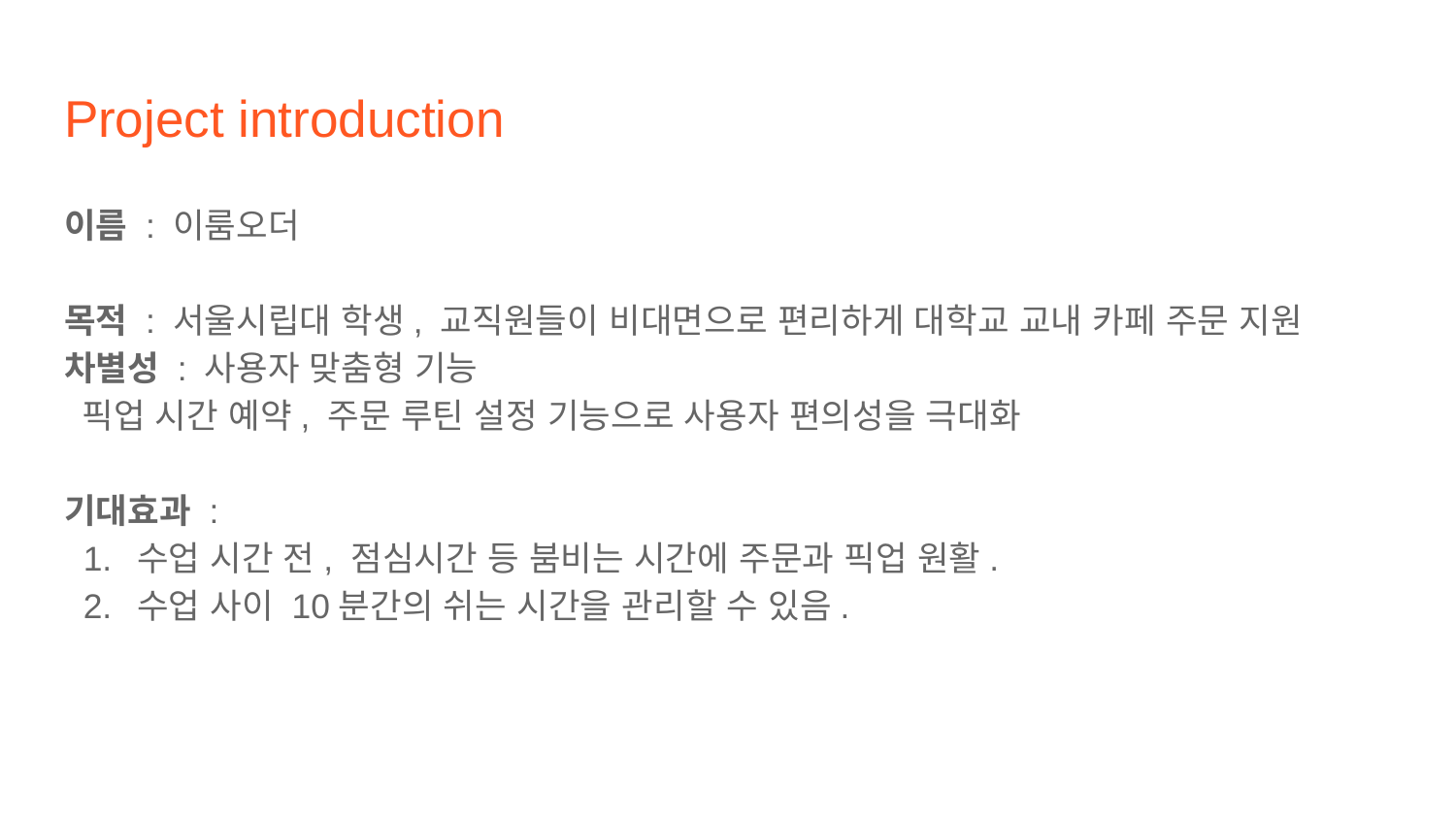

# Project introduction
이름 : 이룸오더

목적 : 서울시립대 학생, 교직원들이 비대면으로 편리하게 대학교 교내 카페 주문 지원
차별성 : 사용자 맞춤형 기능
 픽업 시간 예약, 주문 루틴 설정 기능으로 사용자 편의성을 극대화

기대효과 :
수업 시간 전, 점심시간 등 붐비는 시간에 주문과 픽업 원활.
수업 사이 10분간의 쉬는 시간을 관리할 수 있음.